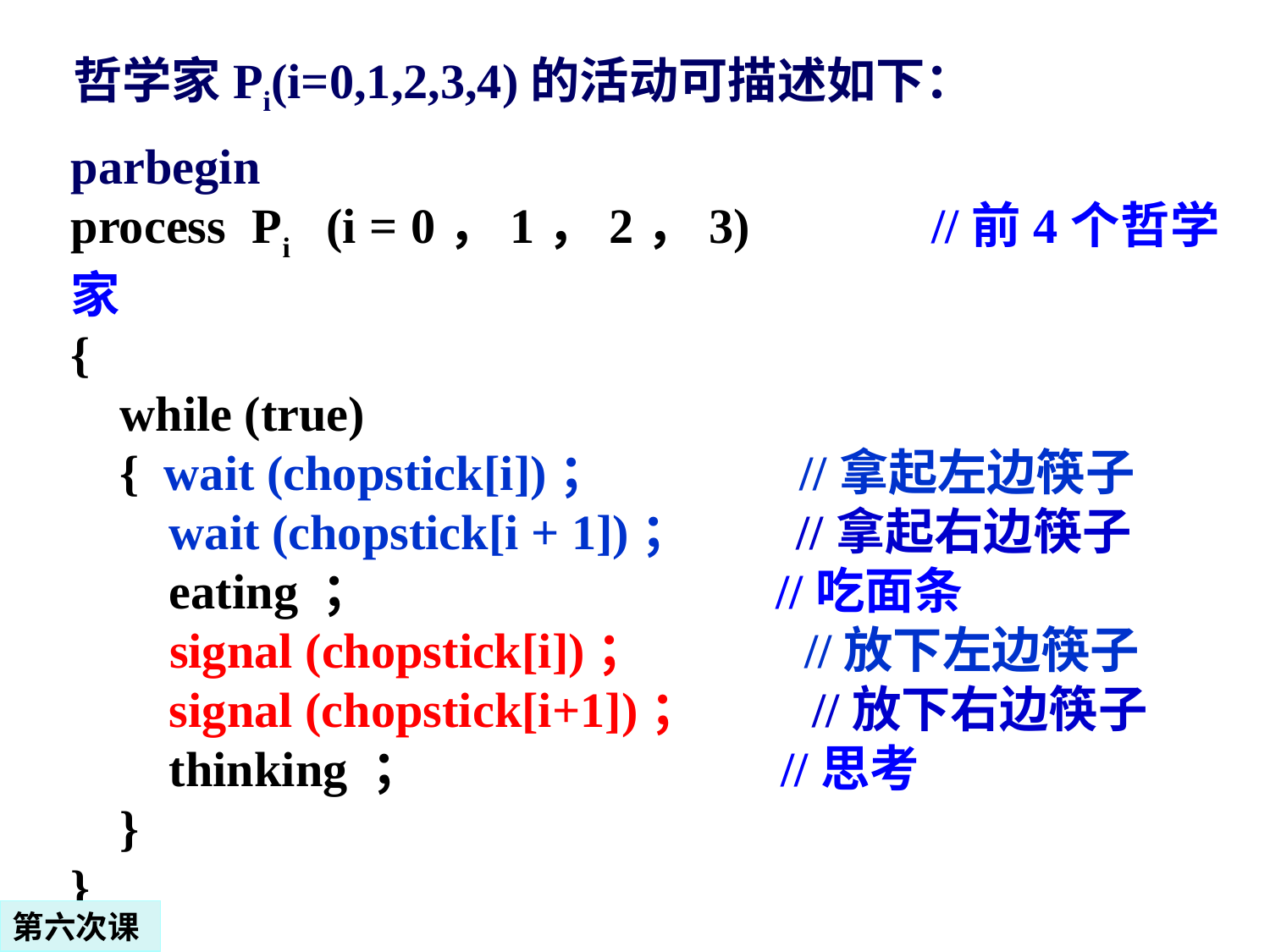

哲学家Pi(i=0,1,2,3,4)的活动可描述如下：
parbegin
process  Pi	(i = 0，1，2，3)	       //前4个哲学家
{
    while (true)
    {  wait (chopstick[i])；                //拿起左边筷子
        wait (chopstick[i + 1])； 	       //拿起右边筷子
        eating ；                                   //吃面条
        signal (chopstick[i])；             //放下左边筷子
        signal (chopstick[i+1])；         //放下右边筷子
        thinking ；                               //思考
    }
}
104
第六次课